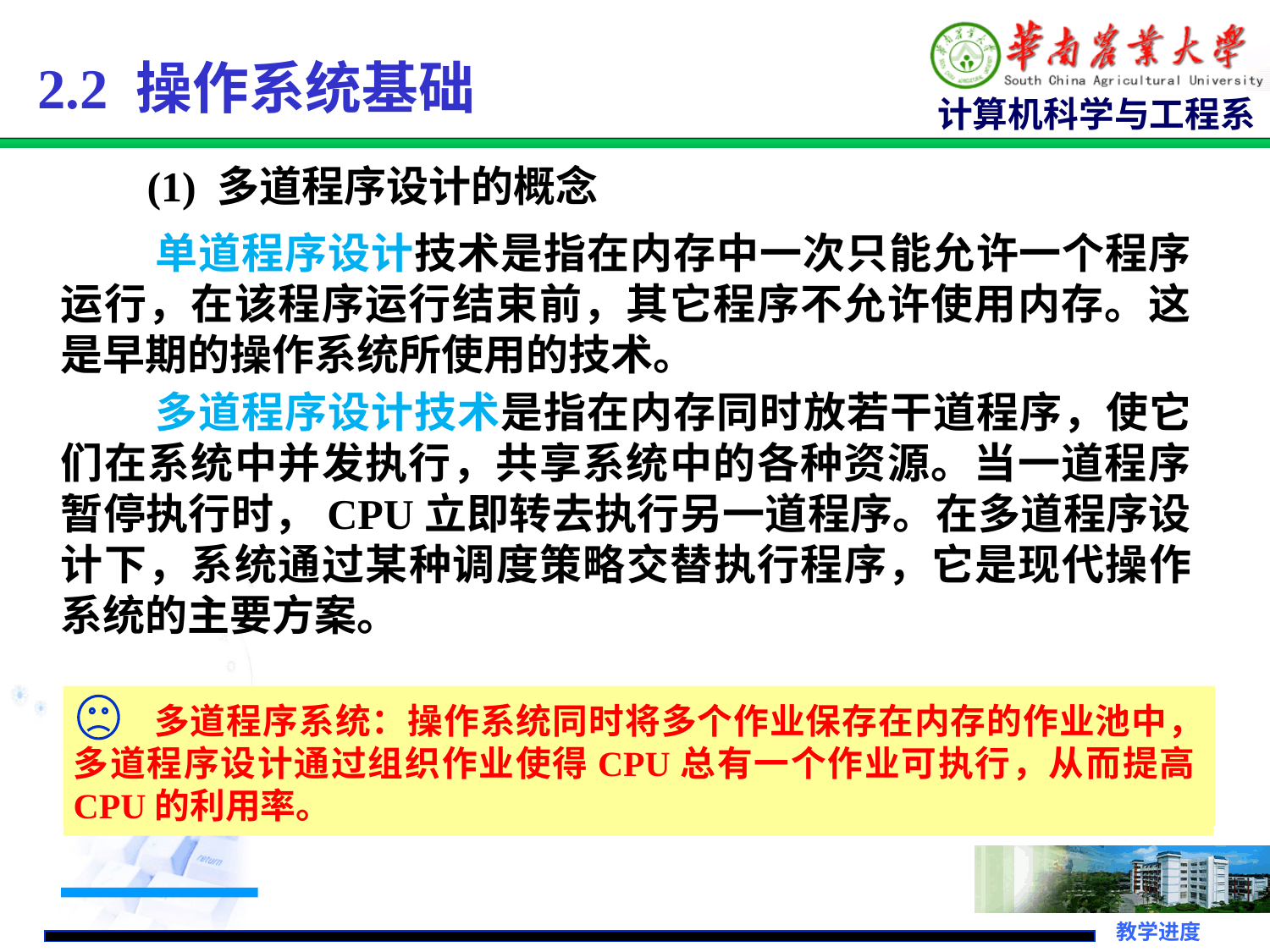

2.2 操作系统基础
       (1) 多道程序设计的概念
        单道程序设计技术是指在内存中一次只能允许一个程序运行，在该程序运行结束前，其它程序不允许使用内存。这是早期的操作系统所使用的技术。
        多道程序设计技术是指在内存同时放若干道程序，使它们在系统中并发执行，共享系统中的各种资源。当一道程序暂停执行时，CPU立即转去执行另一道程序。在多道程序设计下，系统通过某种调度策略交替执行程序，它是现代操作系统的主要方案。

        多道程序系统：操作系统同时将多个作业保存在内存的作业池中，多道程序设计通过组织作业使得CPU总有一个作业可执行，从而提高CPU的利用率。